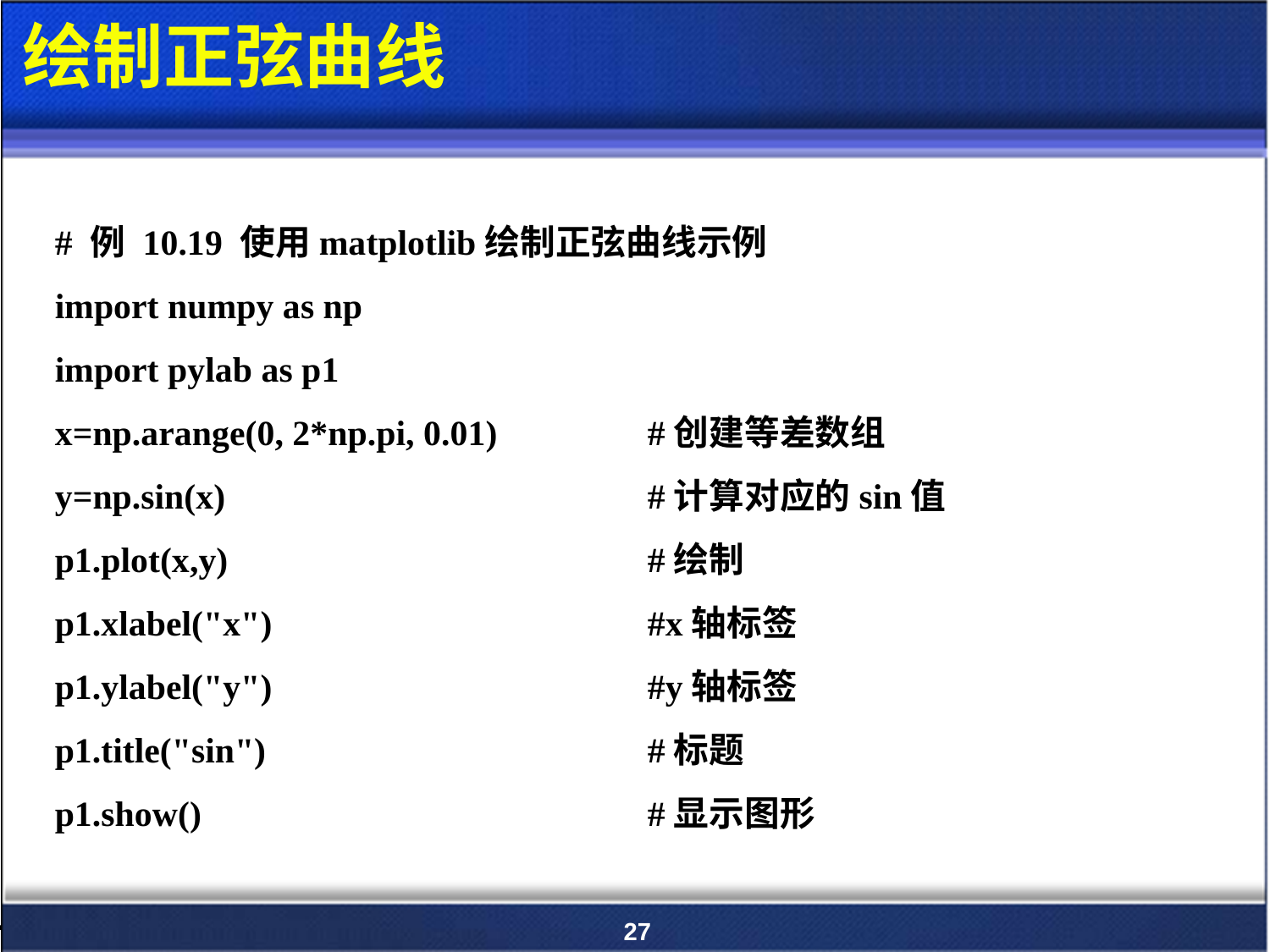

# 绘制正弦曲线
# 例 10.19 使用matplotlib绘制正弦曲线示例
import numpy as np
import pylab as p1
x=np.arange(0, 2*np.pi, 0.01) 		#创建等差数组
y=np.sin(x) 				#计算对应的sin值
p1.plot(x,y) 				#绘制
p1.xlabel("x") 			#x轴标签
p1.ylabel("y") 			#y轴标签
p1.title("sin") 			#标题
p1.show() 				#显示图形
27